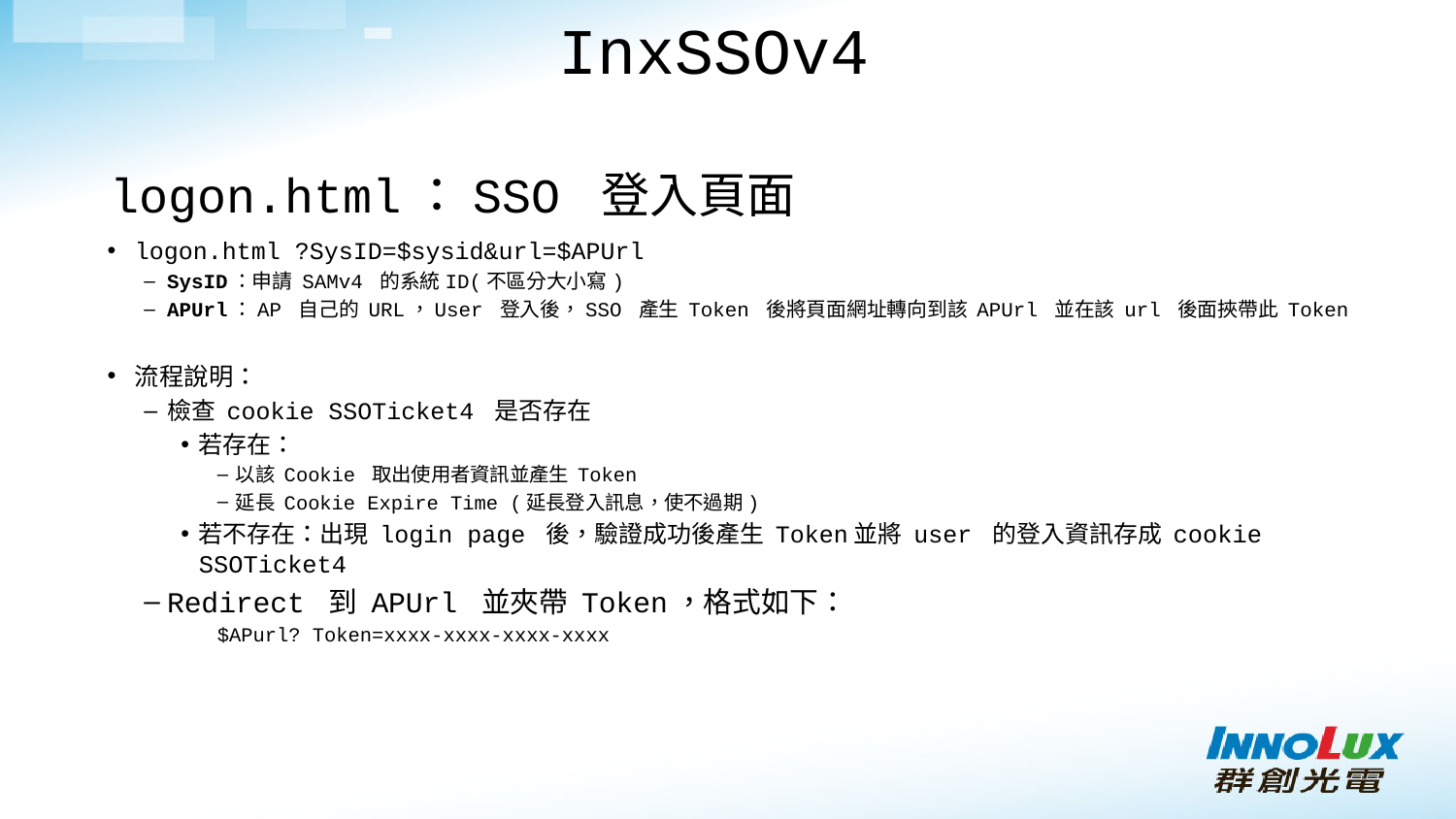

InxSSOv4
logon.html：SSO 登入頁面
logon.html ?SysID=$sysid&url=$APUrl
SysID：申請 SAMv4 的系統ID(不區分大小寫)
APUrl：AP 自己的 URL，User 登入後，SSO 產生 Token 後將頁面網址轉向到該 APUrl 並在該 url 後面挾帶此 Token

流程說明：
檢查 cookie SSOTicket4 是否存在
若存在：
以該 Cookie 取出使用者資訊並產生 Token
延長 Cookie Expire Time (延長登入訊息，使不過期)
若不存在：出現 login page 後，驗證成功後產生 Token並將 user 的登入資訊存成 cookie SSOTicket4
Redirect 到 APUrl 並夾帶 Token，格式如下：
$APurl? Token=xxxx-xxxx-xxxx-xxxx